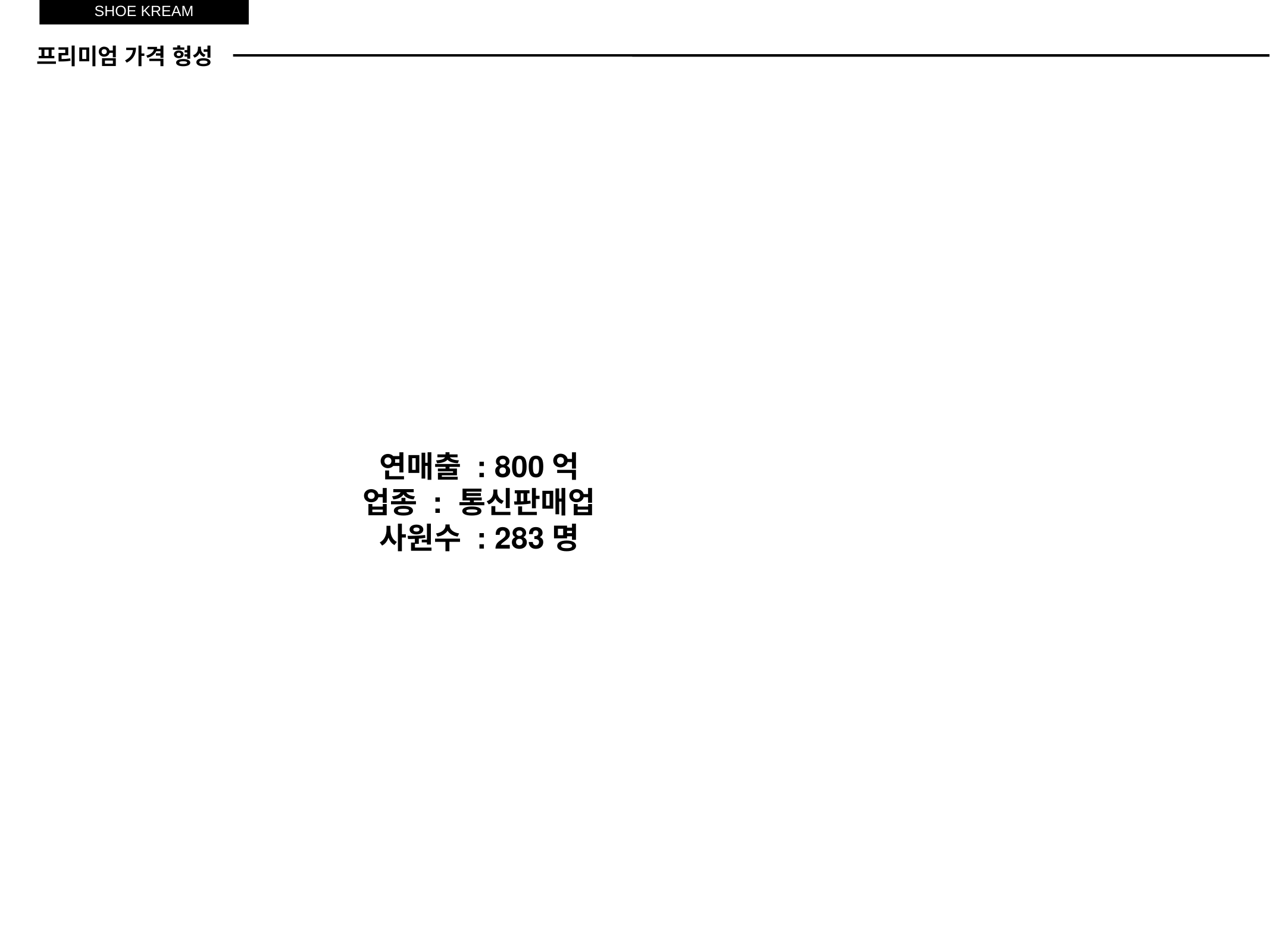

SHOE KREAM
프리미엄 가격 형성

소수만 구매할 수 있는 한정판 구매
연매출 : 800억
업종 : 통신판매업
사원수 : 283명